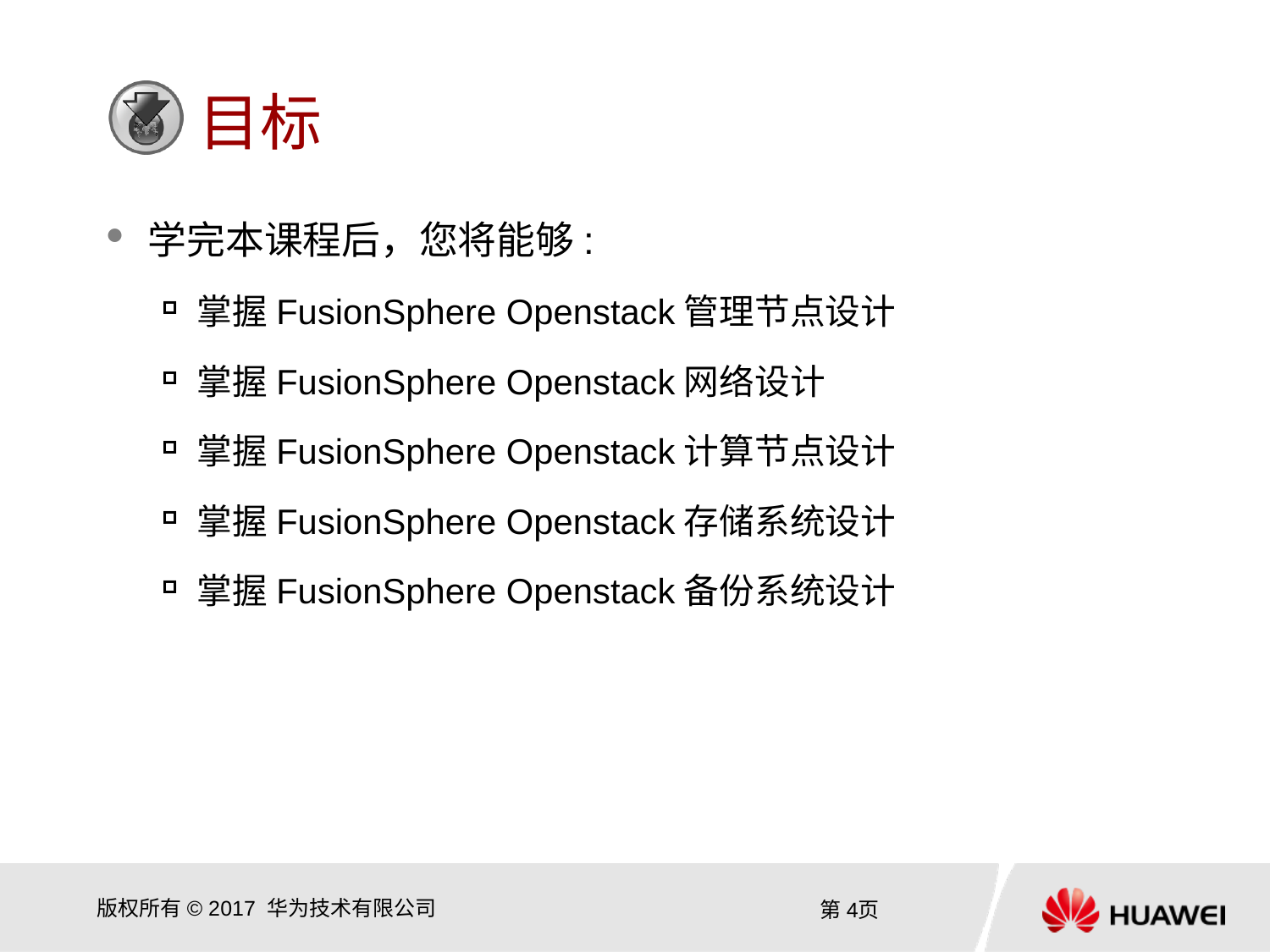

学完本课程后，您将能够:
掌握FusionSphere Openstack管理节点设计
掌握FusionSphere Openstack网络设计
掌握FusionSphere Openstack计算节点设计
掌握FusionSphere Openstack存储系统设计
掌握FusionSphere Openstack备份系统设计